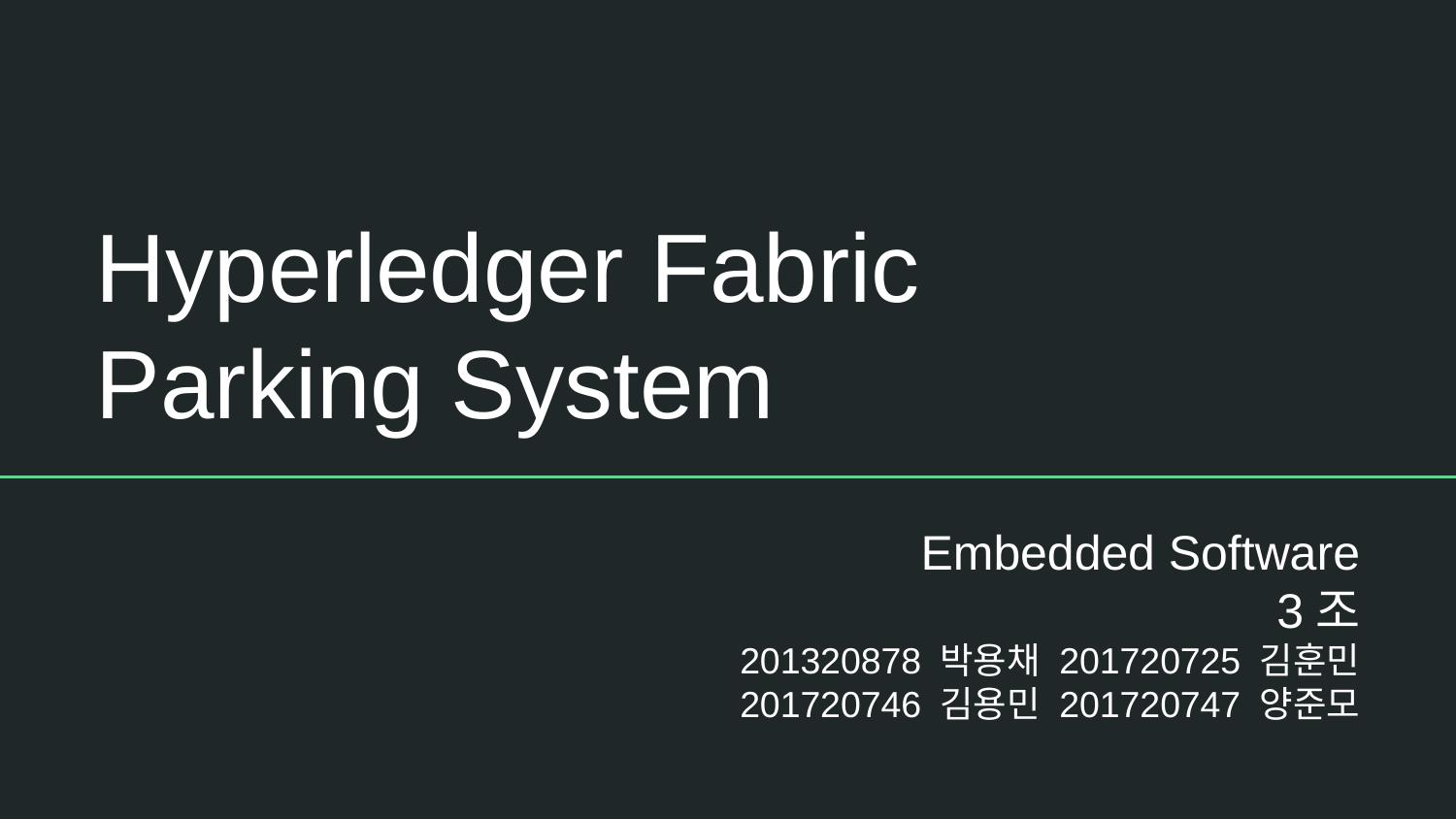

# Hyperledger Fabric
Parking System
Embedded Software
3조
201320878 박용채 201720725 김훈민
201720746 김용민 201720747 양준모